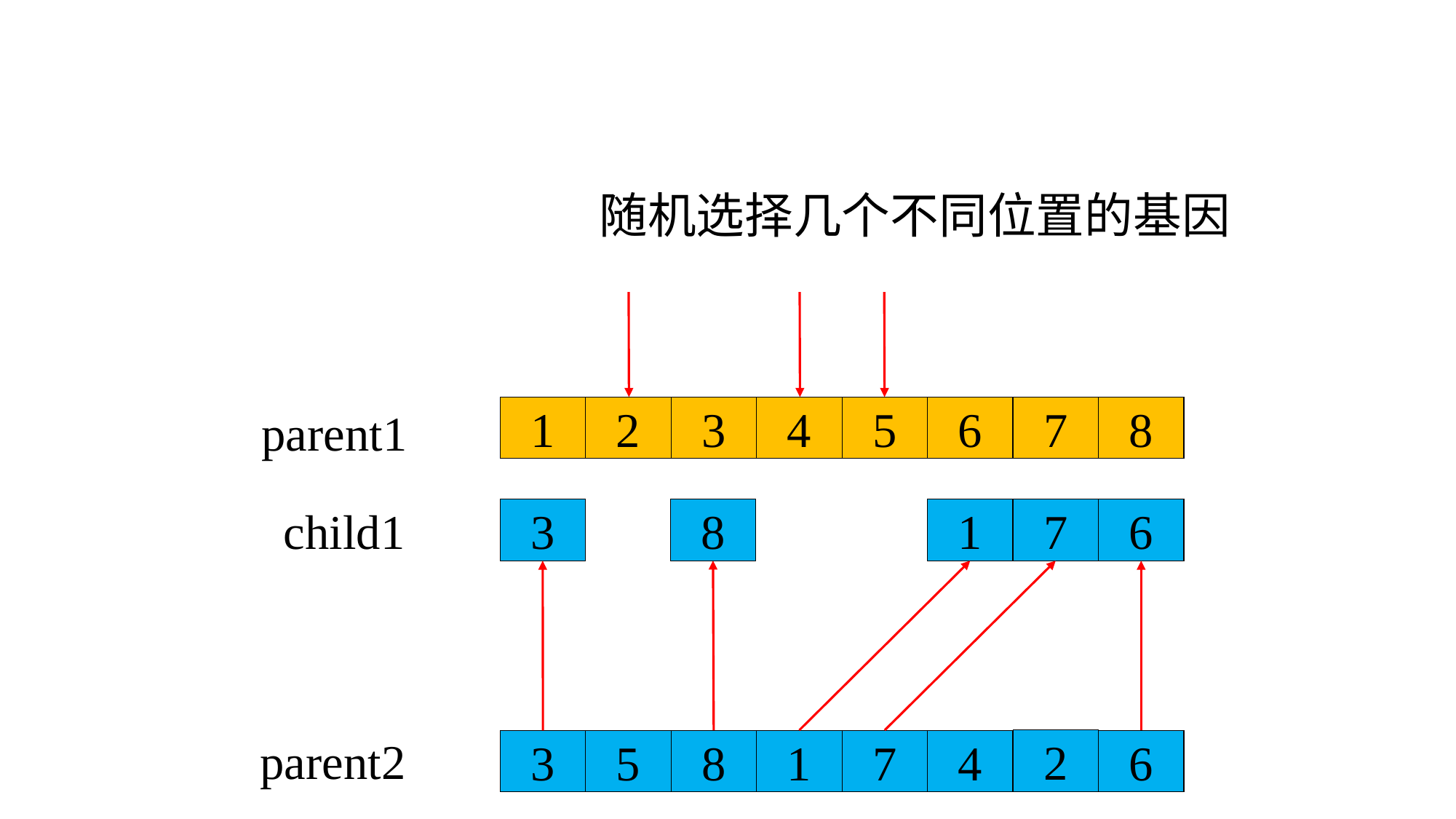

随机选择几个不同位置的基因
parent1
1
2
2
3
3
4
4
5
5
6
7
8
child1
8
7
6
1
3
parent2
2
3
5
8
1
7
4
4
2
6
3